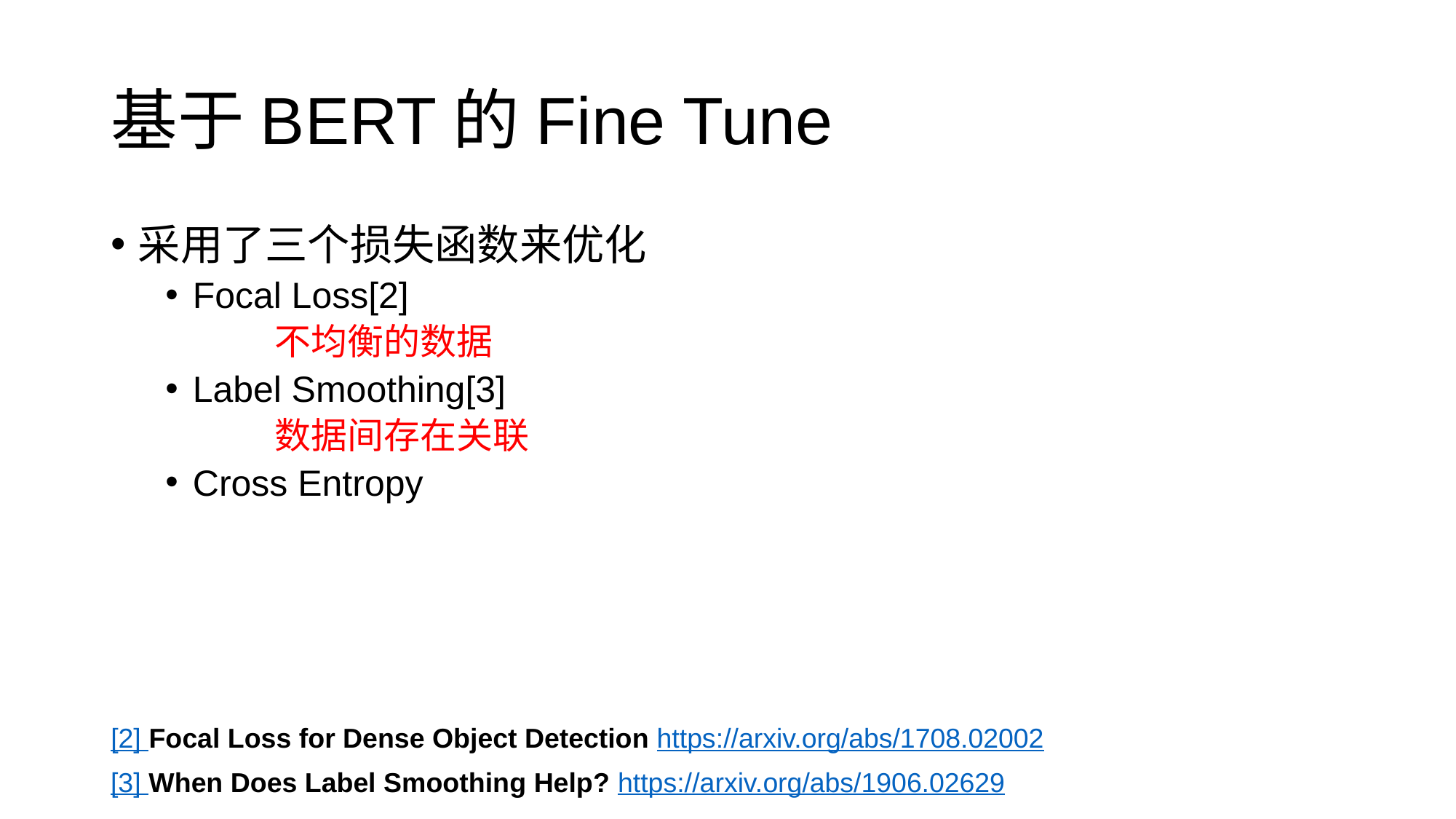

# 基于BERT的Fine Tune
采用了三个损失函数来优化
Focal Loss[2]
	不均衡的数据
Label Smoothing[3]
	数据间存在关联
Cross Entropy

[2] Focal Loss for Dense Object Detection https://arxiv.org/abs/1708.02002
[3] When Does Label Smoothing Help? https://arxiv.org/abs/1906.02629